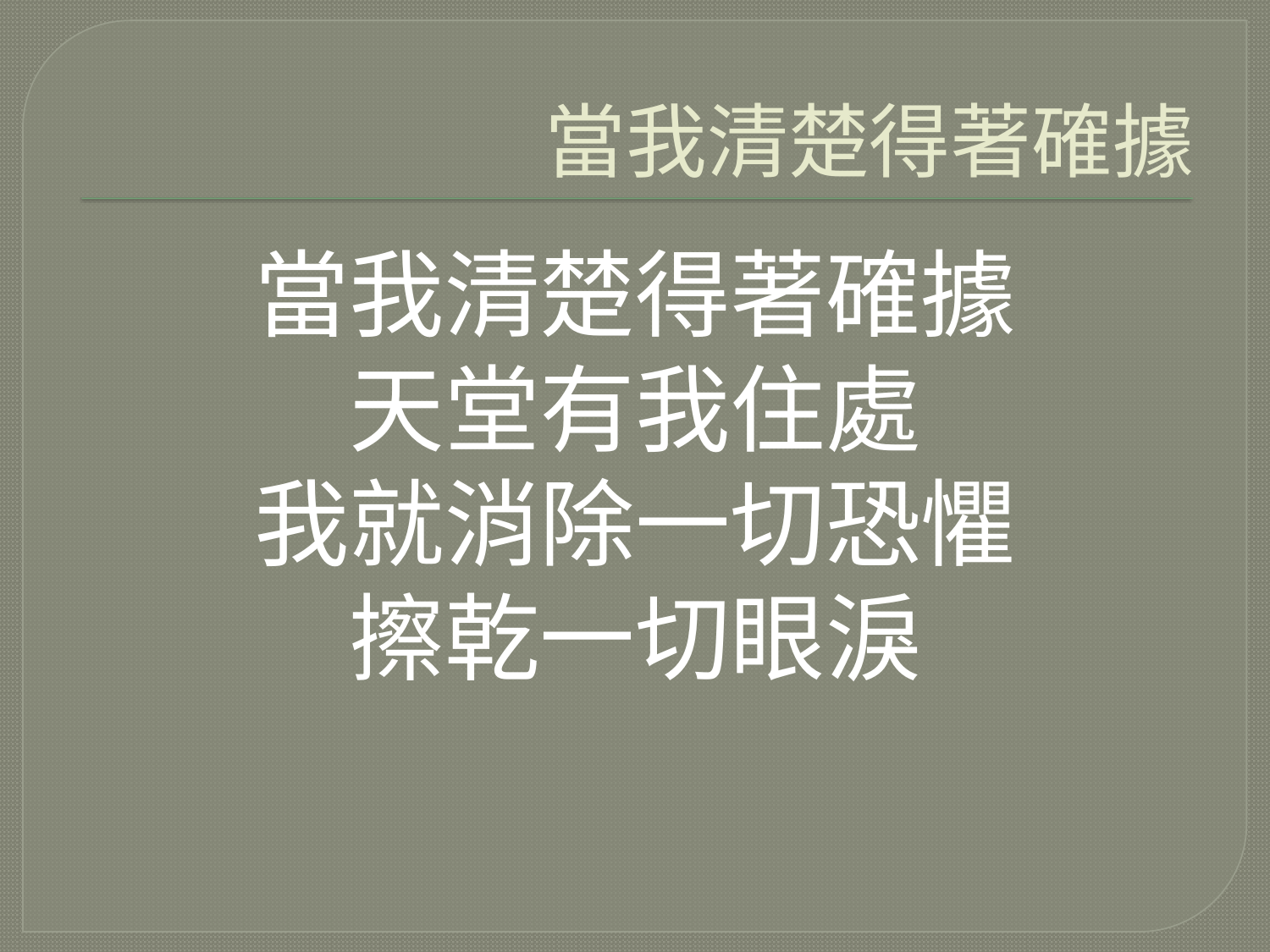

# 當我清楚得著確據
當我清楚得著確據
天堂有我住處
我就消除一切恐懼
擦乾一切眼淚